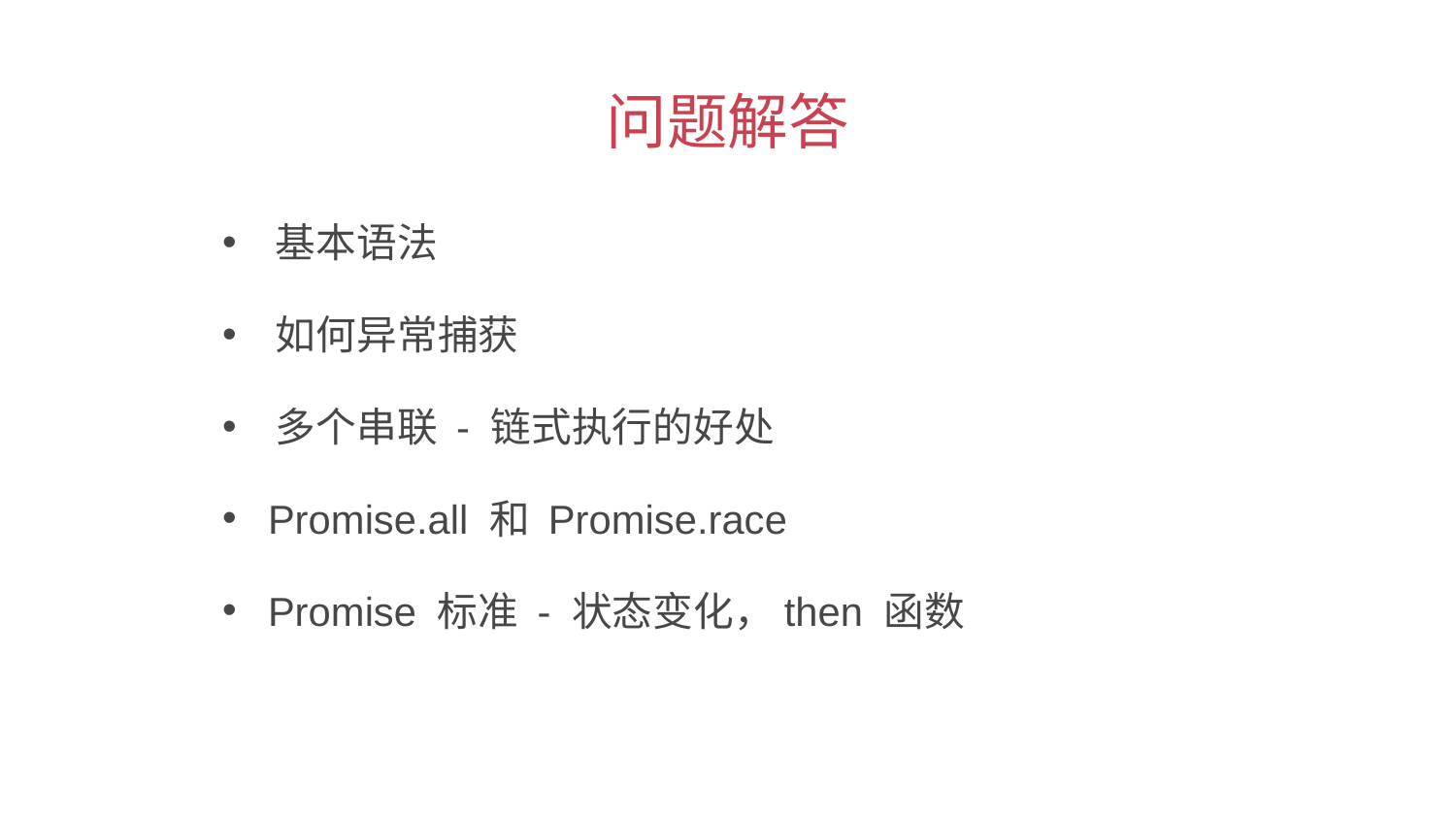

问题解答
 基本语法
 如何异常捕获
 多个串联 - 链式执行的好处
 Promise.all 和 Promise.race
 Promise 标准 - 状态变化，then 函数